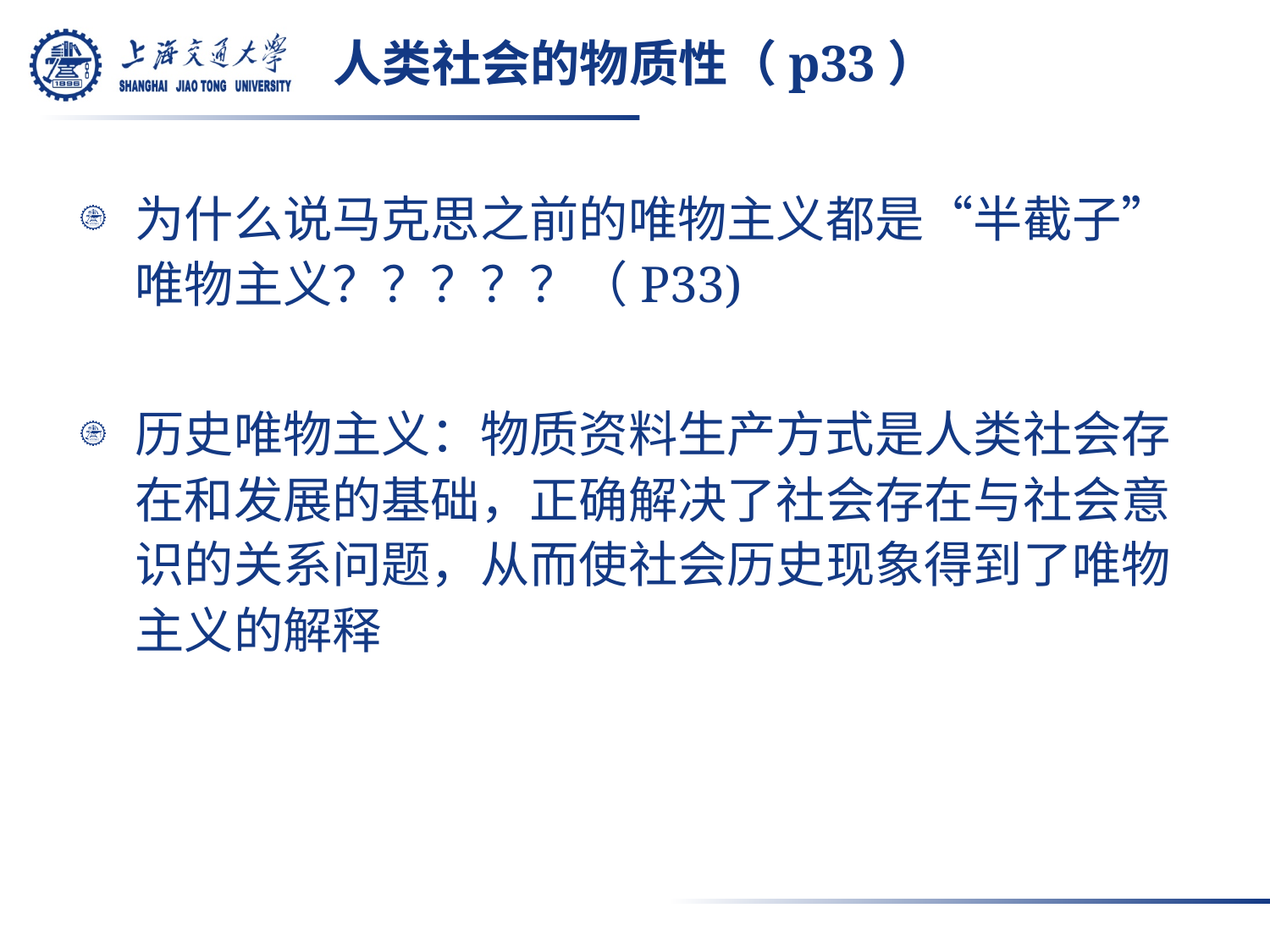

# 人类社会的物质性（p33）
为什么说马克思之前的唯物主义都是“半截子”唯物主义？？？？？（P33)

历史唯物主义：物质资料生产方式是人类社会存在和发展的基础，正确解决了社会存在与社会意识的关系问题，从而使社会历史现象得到了唯物主义的解释